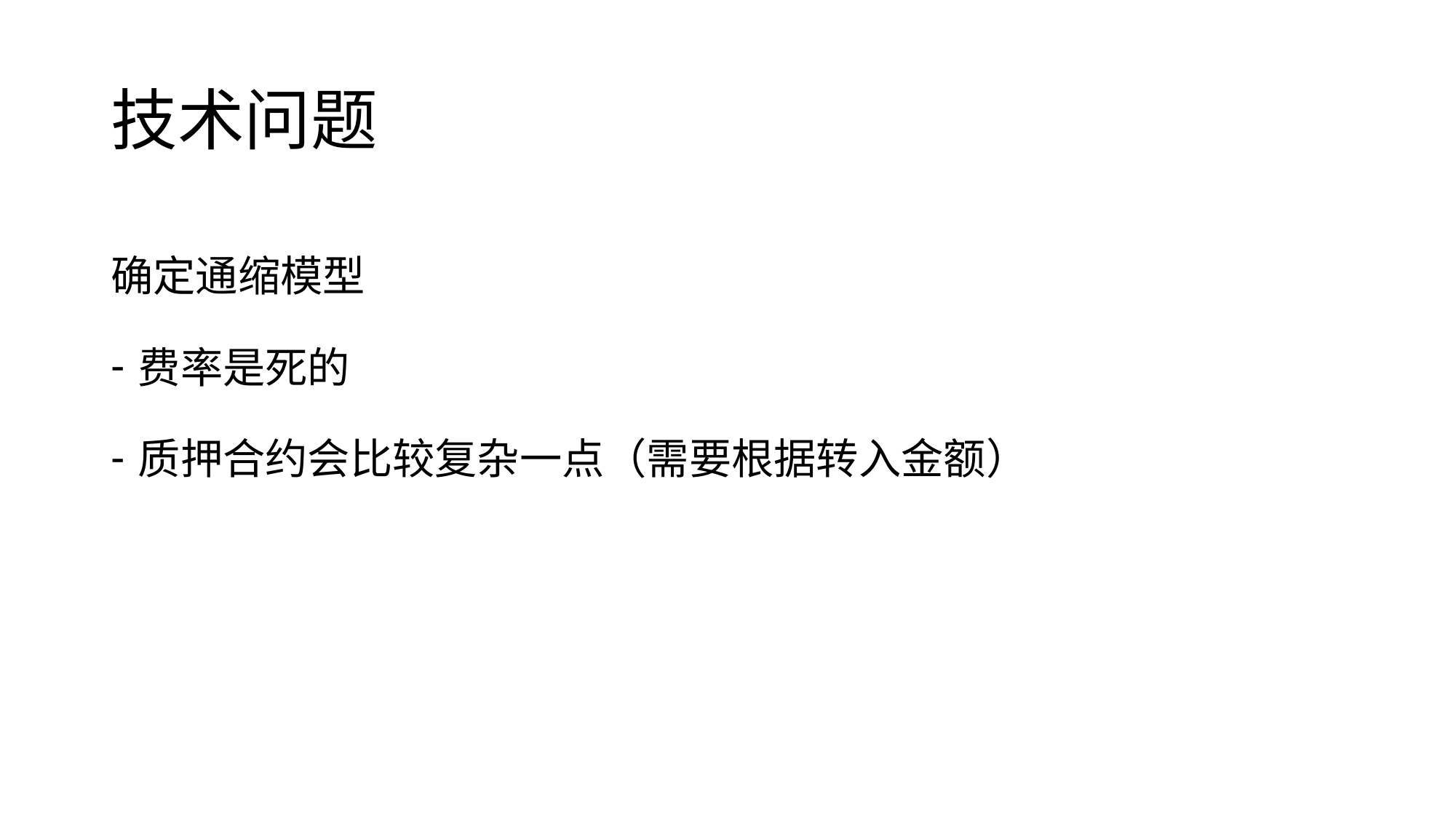

# 技术问题
确定通缩模型
费率是死的
质押合约会比较复杂一点（需要根据转入金额）